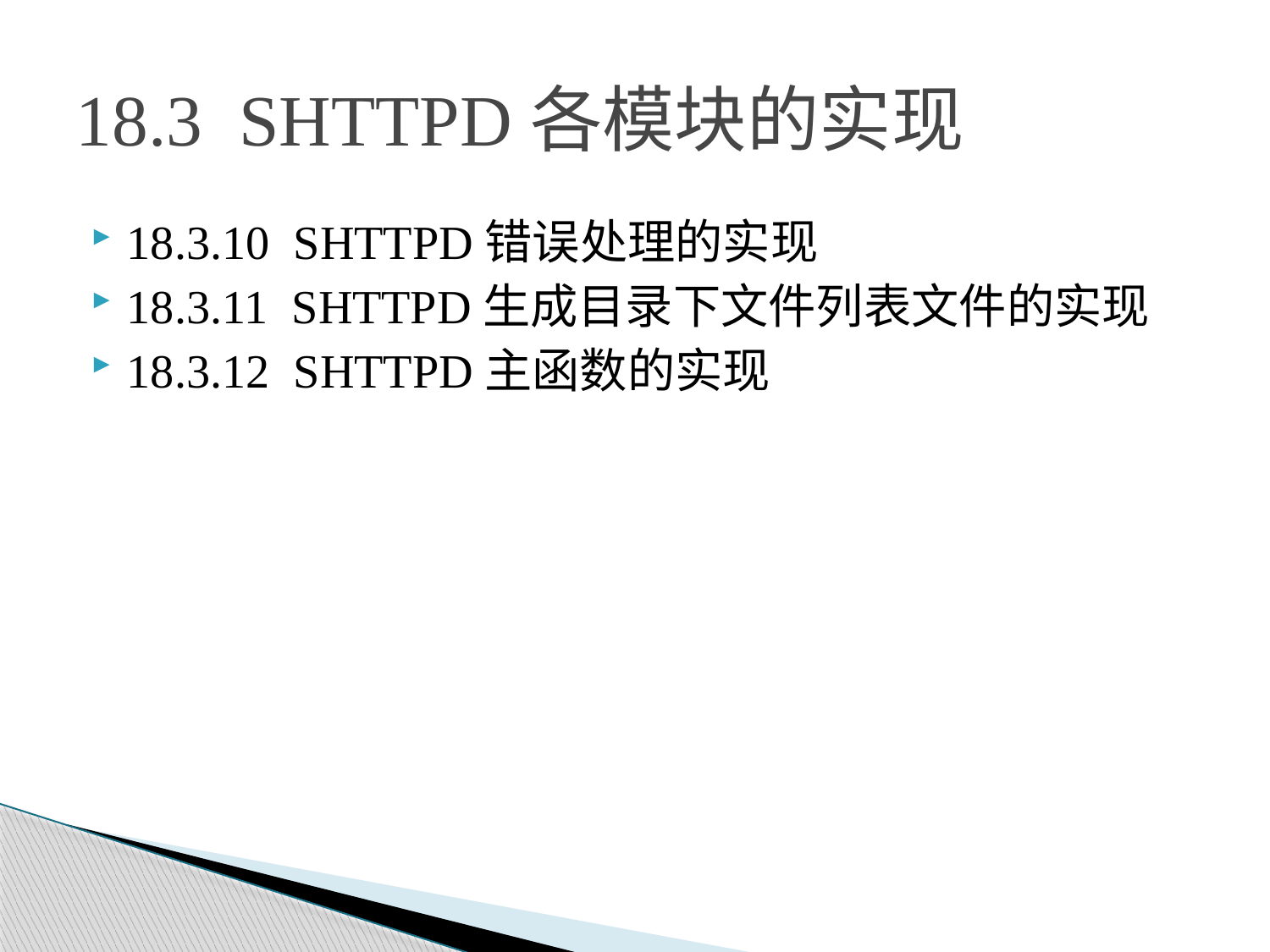

# 18.3  SHTTPD各模块的实现
18.3.10  SHTTPD错误处理的实现
18.3.11  SHTTPD生成目录下文件列表文件的实现
18.3.12  SHTTPD主函数的实现